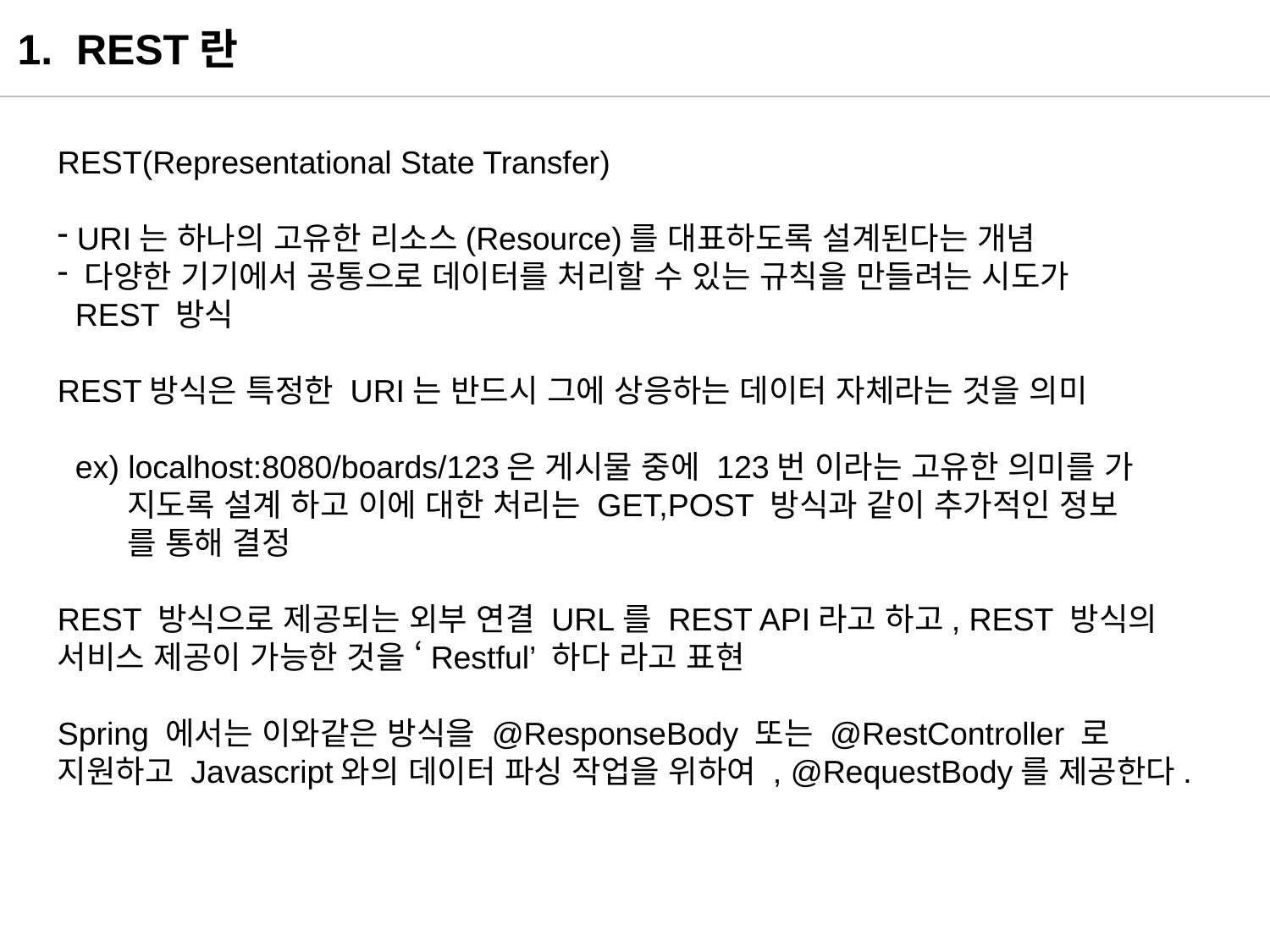

1.  REST란
REST(Representational State Transfer)

 URI는 하나의 고유한 리소스(Resource)를 대표하도록 설계된다는 개념
 다양한 기기에서 공통으로 데이터를 처리할 수 있는 규칙을 만들려는 시도가
  REST 방식

REST방식은 특정한 URI는 반드시 그에 상응하는 데이터 자체라는 것을 의미

  ex) localhost:8080/boards/123은 게시물 중에 123번 이라는 고유한 의미를 가
       지도록 설계 하고 이에 대한 처리는 GET,POST 방식과 같이 추가적인 정보
       를 통해 결정

REST 방식으로 제공되는 외부 연결 URL를 REST API라고 하고, REST 방식의 서비스 제공이 가능한 것을 ‘Restful’ 하다 라고 표현

Spring 에서는 이와같은 방식을 @ResponseBody 또는 @RestController 로
지원하고 Javascript와의 데이터 파싱 작업을 위하여 , @RequestBody를 제공한다.